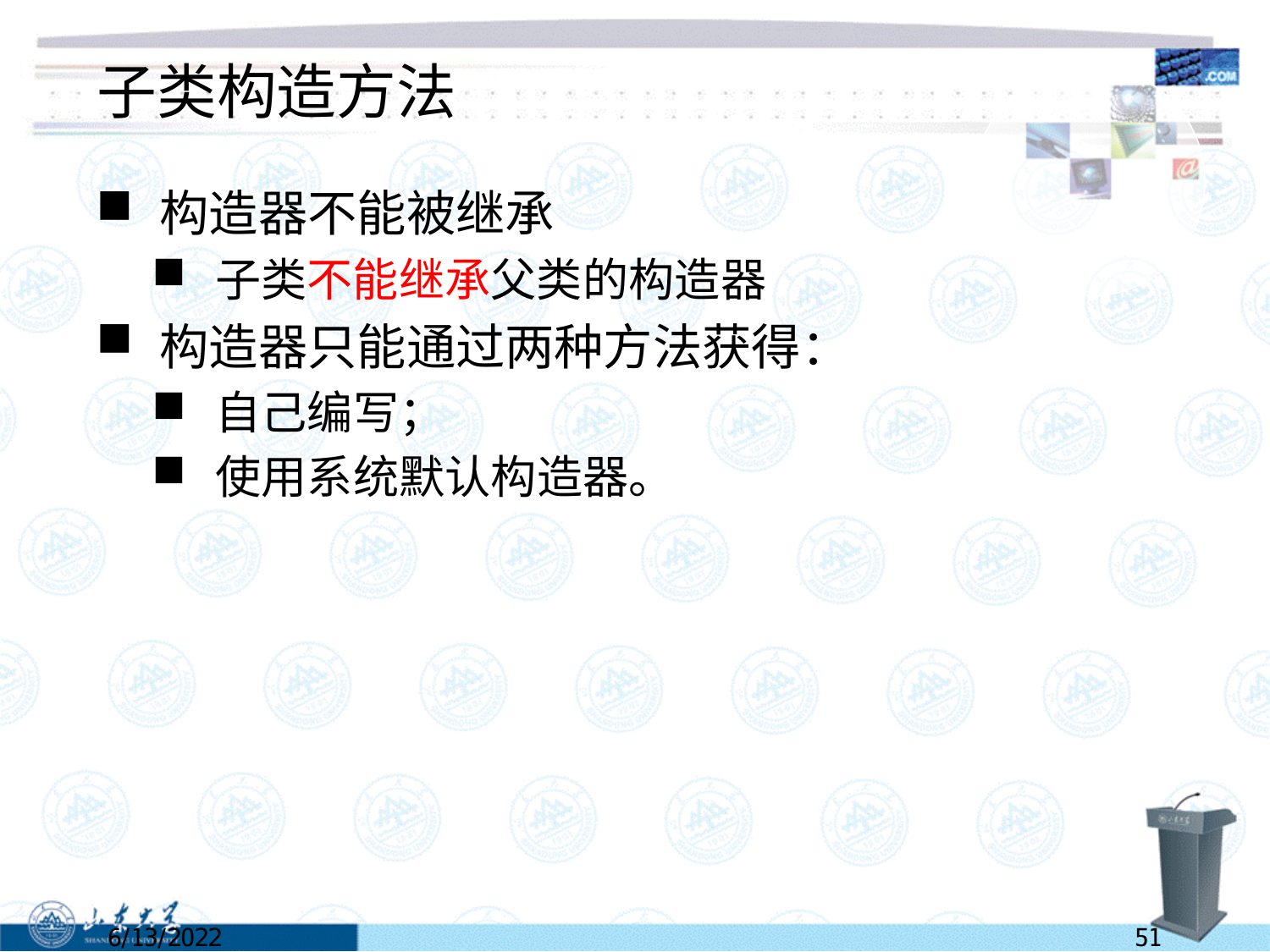

# 子类构造方法
构造器不能被继承
子类不能继承父类的构造器
构造器只能通过两种方法获得：
自己编写；
使用系统默认构造器。
6/13/2022
51